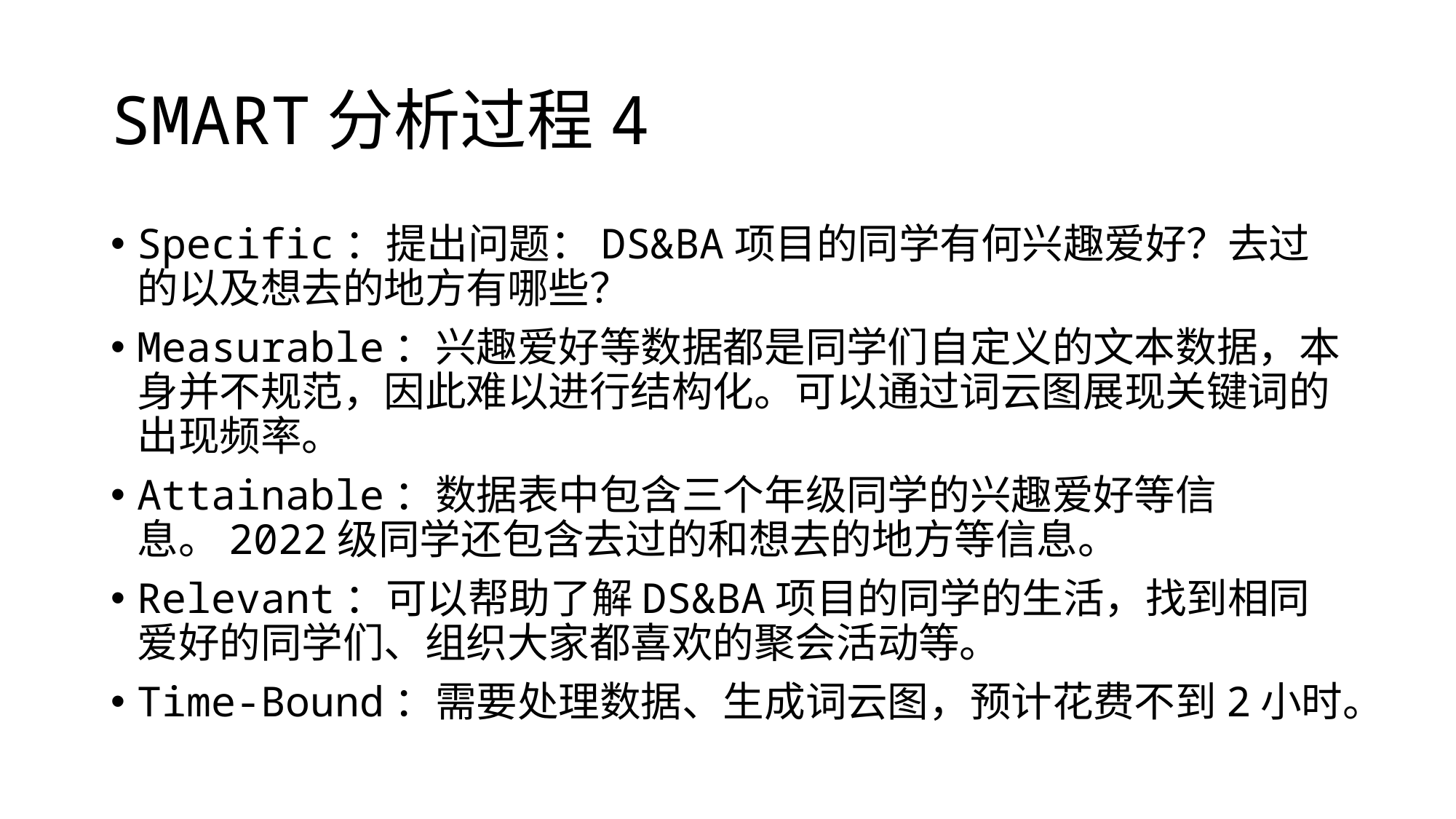

# SMART分析过程4
Specific：提出问题：DS&BA项目的同学有何兴趣爱好？去过的以及想去的地方有哪些？
Measurable：兴趣爱好等数据都是同学们自定义的文本数据，本身并不规范，因此难以进行结构化。可以通过词云图展现关键词的出现频率。
Attainable：数据表中包含三个年级同学的兴趣爱好等信息。2022级同学还包含去过的和想去的地方等信息。
Relevant：可以帮助了解DS&BA项目的同学的生活，找到相同爱好的同学们、组织大家都喜欢的聚会活动等。
Time-Bound：需要处理数据、生成词云图，预计花费不到2小时。